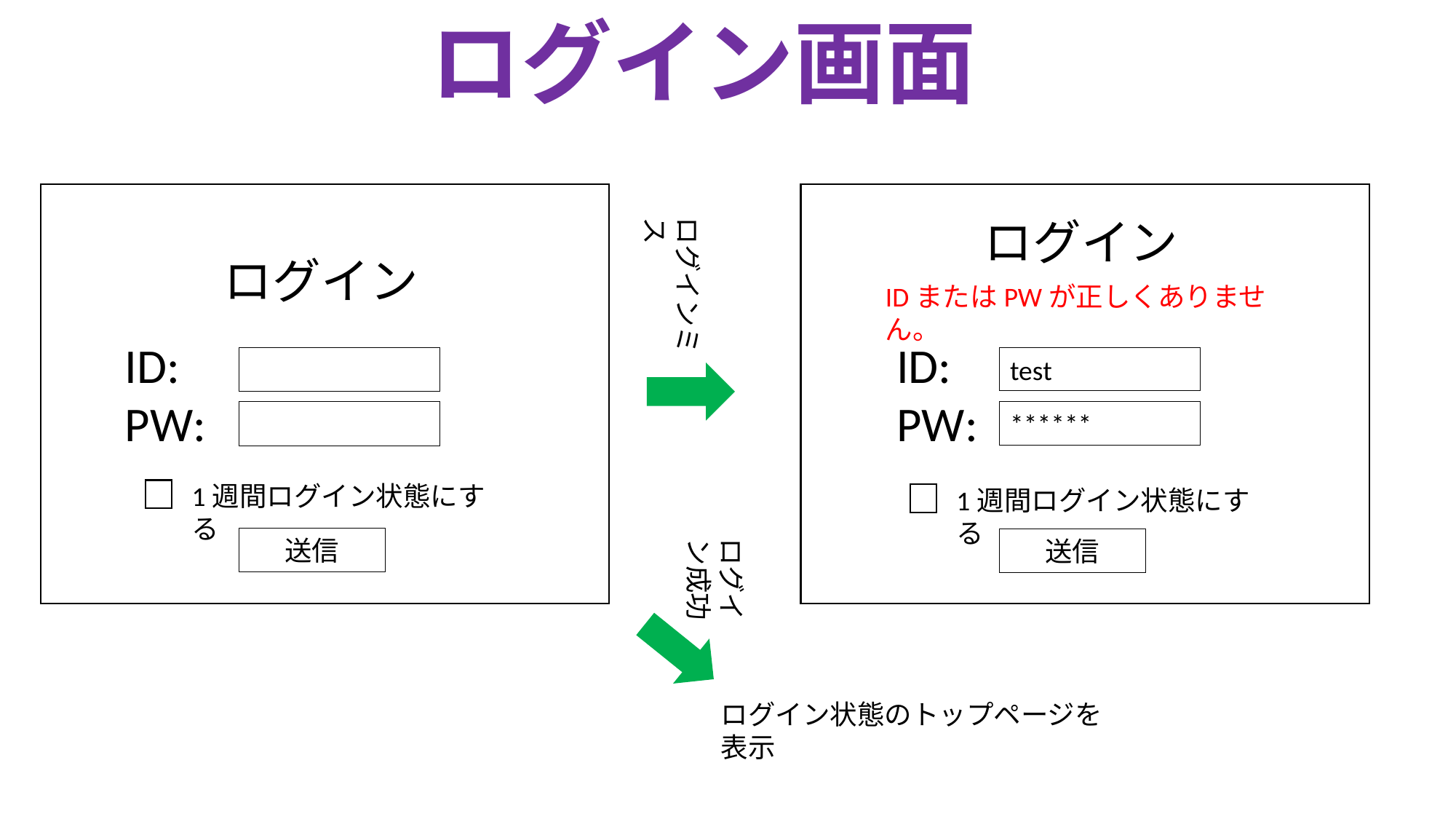

ログイン画面

ログインミス
ログイン
ログイン
IDまたはPWが正しくありません。
ID:
PW:
ID:
PW:

test

******
1週間ログイン状態にする
1週間ログイン状態にする

ログイン成功
送信
送信

ログイン状態のトップページを表示